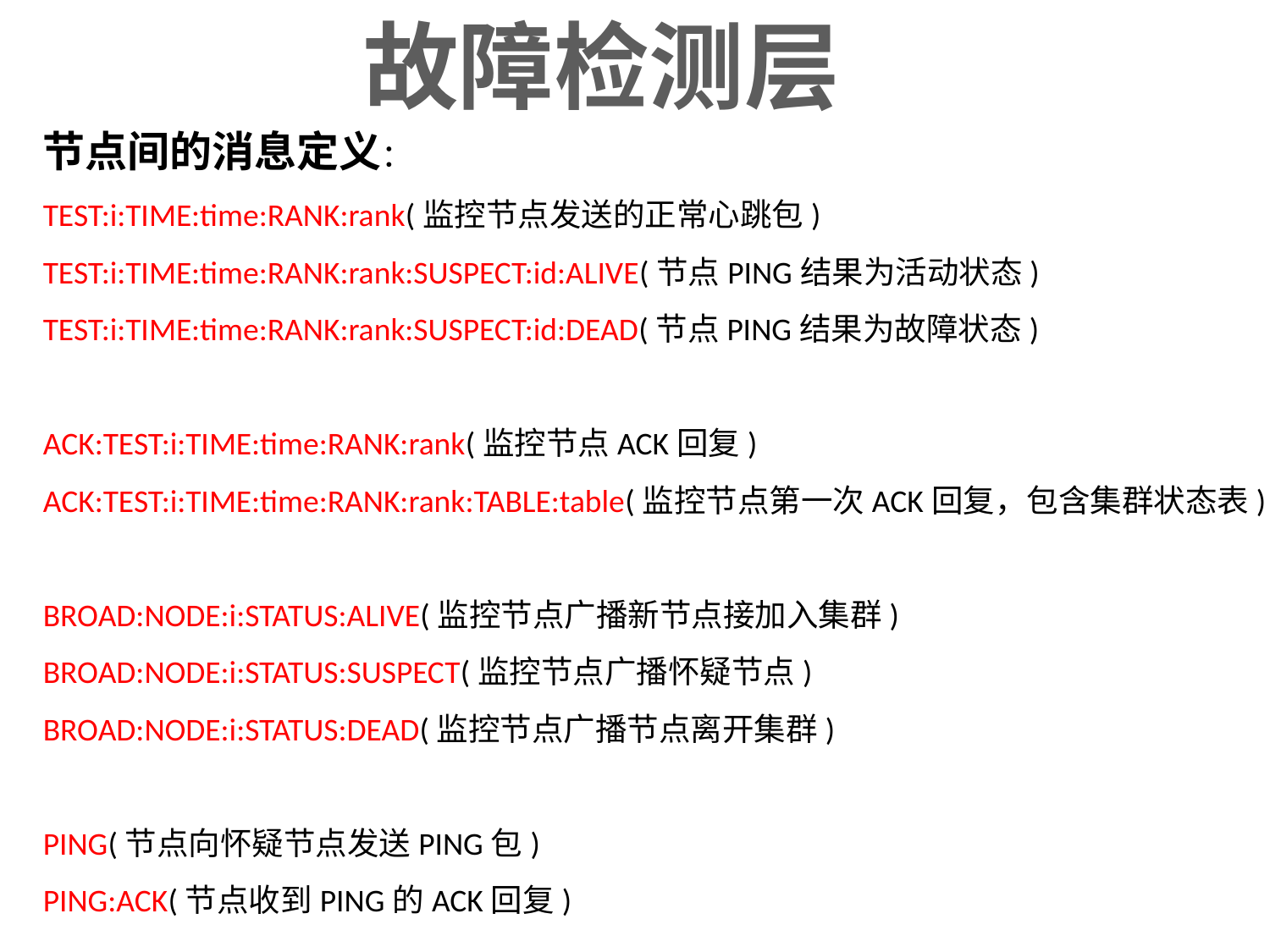

故障检测层
节点间的消息定义：
TEST:i:TIME:time:RANK:rank(监控节点发送的正常心跳包)
TEST:i:TIME:time:RANK:rank:SUSPECT:id:ALIVE(节点PING结果为活动状态)
TEST:i:TIME:time:RANK:rank:SUSPECT:id:DEAD(节点PING结果为故障状态)

ACK:TEST:i:TIME:time:RANK:rank(监控节点ACK回复)
ACK:TEST:i:TIME:time:RANK:rank:TABLE:table(监控节点第一次ACK回复，包含集群状态表)

BROAD:NODE:i:STATUS:ALIVE(监控节点广播新节点接加入集群)
BROAD:NODE:i:STATUS:SUSPECT(监控节点广播怀疑节点)
BROAD:NODE:i:STATUS:DEAD(监控节点广播节点离开集群)

PING(节点向怀疑节点发送PING包)
PING:ACK(节点收到PING的ACK回复)